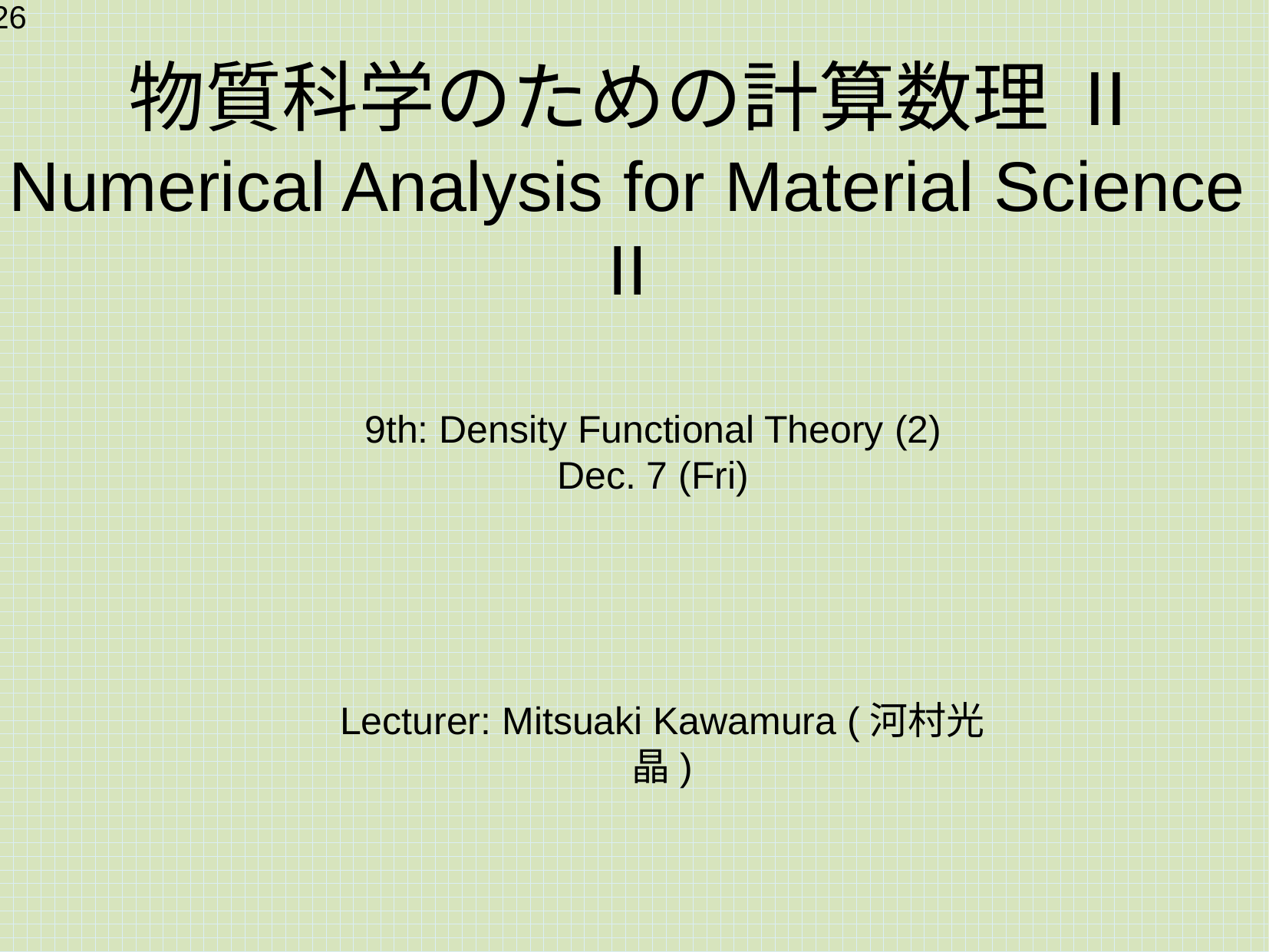

物質科学のための計算数理 II
Numerical Analysis for Material Science II
9th: Density Functional Theory (2)
Dec. 7 (Fri)
Lecturer: Mitsuaki Kawamura (河村光晶)